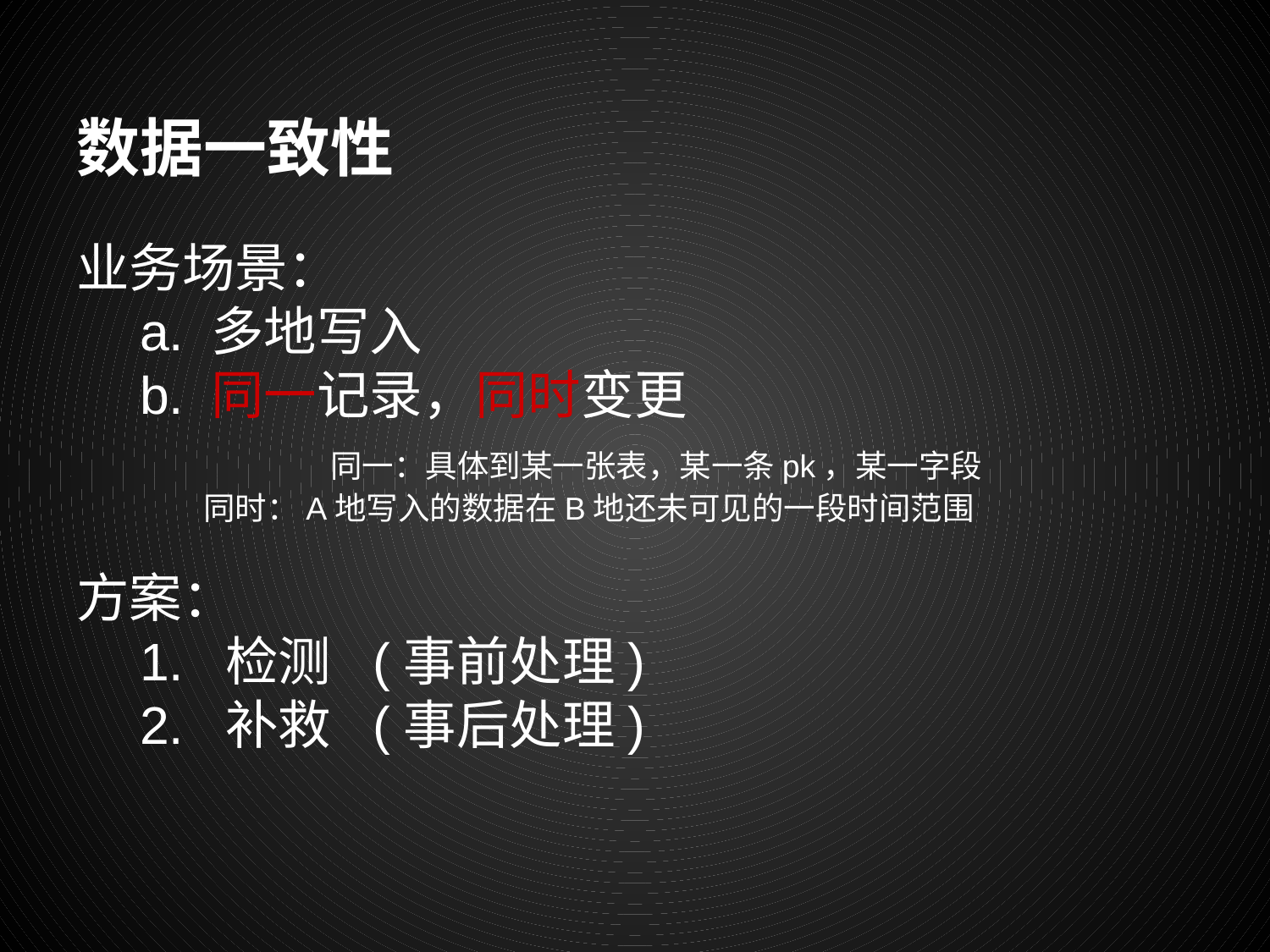

# 数据一致性
业务场景：
a. 多地写入
b. 同一记录，同时变更
		同一：具体到某一张表，某一条pk，某一字段
同时：A地写入的数据在B地还未可见的一段时间范围

方案：
1.  检测  (事前处理)
2.  补救  (事后处理)